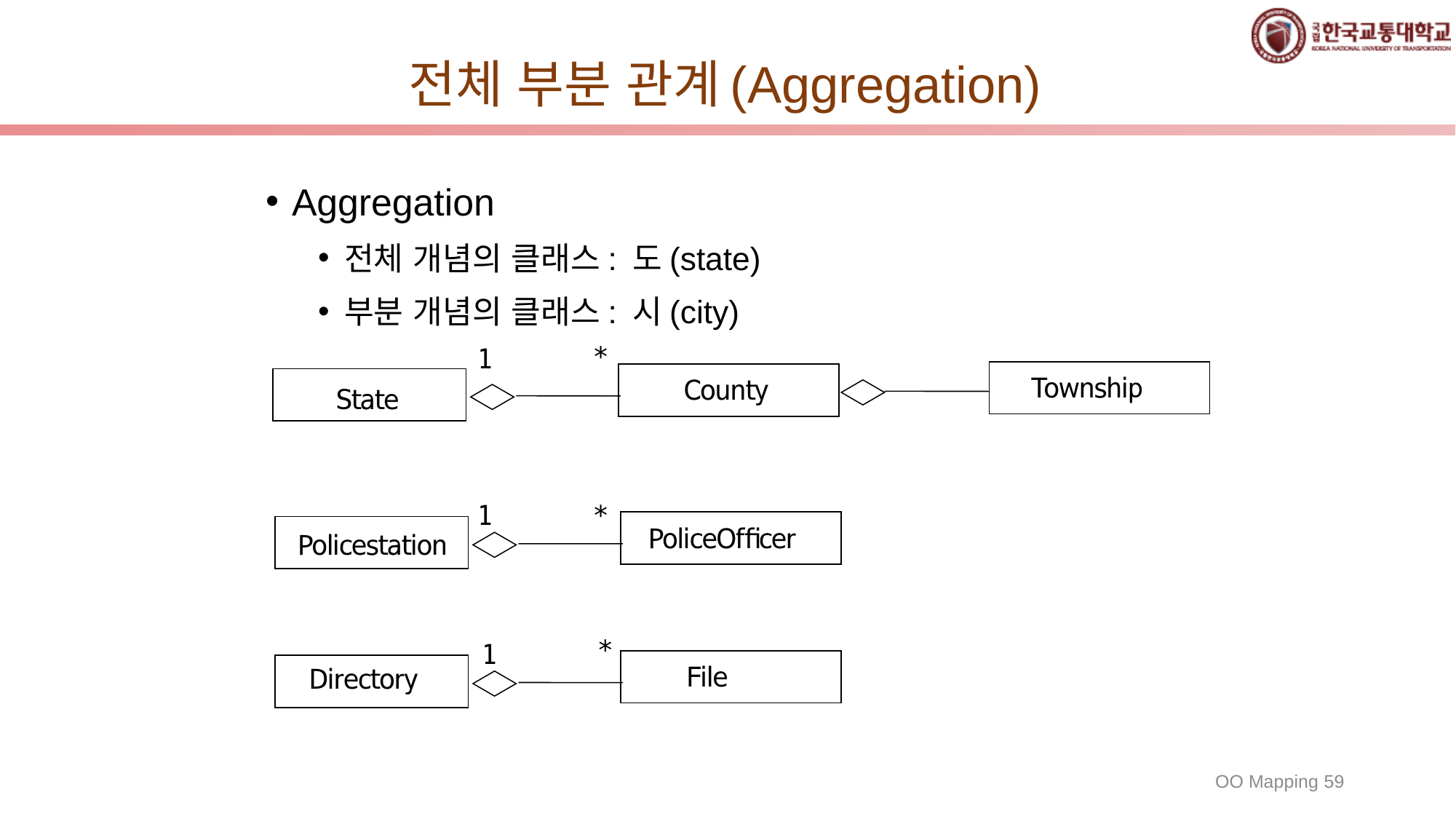

# 전체 부분 관계(Aggregation)
Aggregation
전체 개념의 클래스: 도(state)
부분 개념의 클래스: 시(city)
*
1

Township
County

State

1
*

PoliceOfficer

Policestation

*
1

File

Directory

59